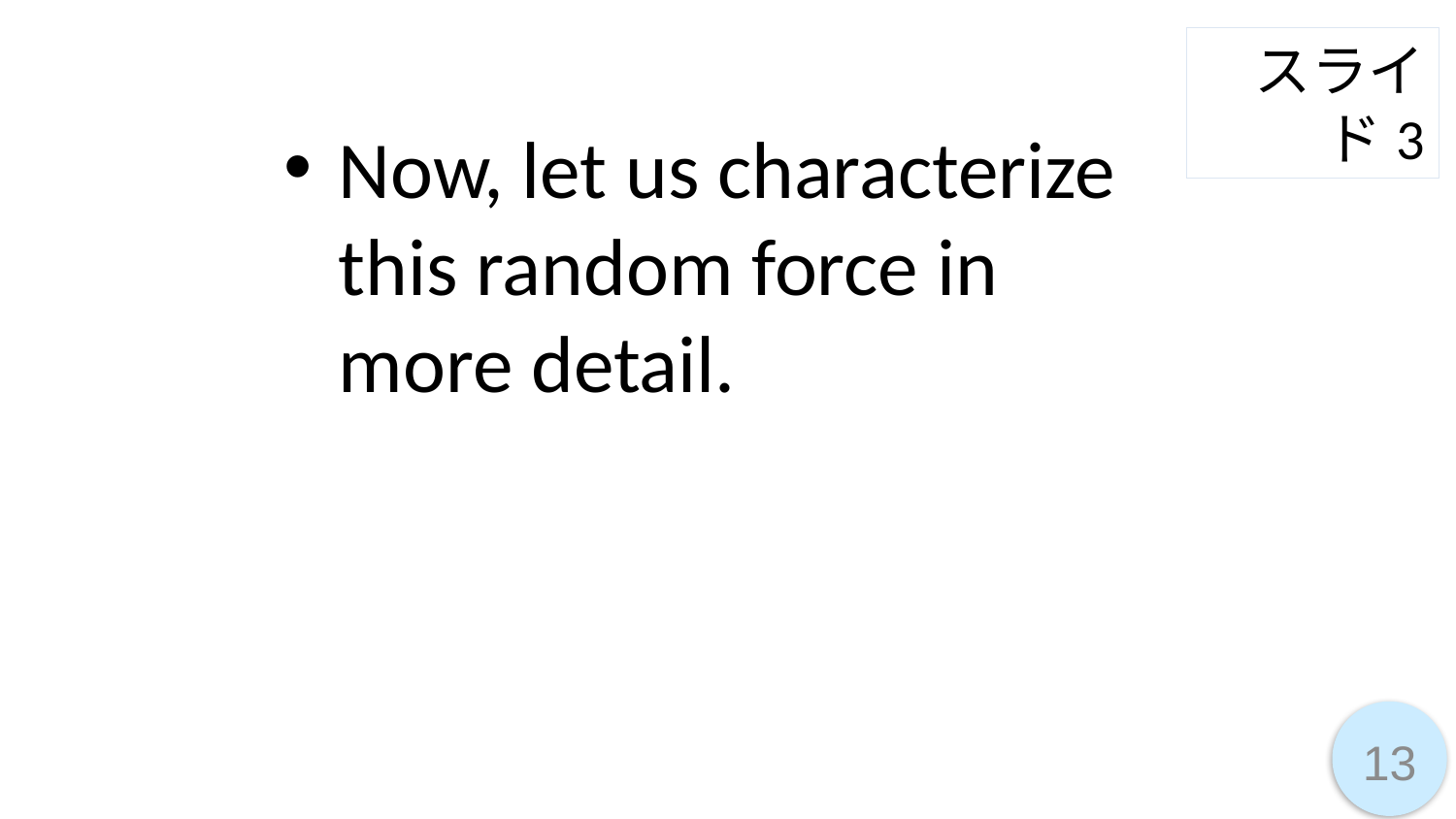

スライド3
Now, let us characterize this random force in more detail.
13